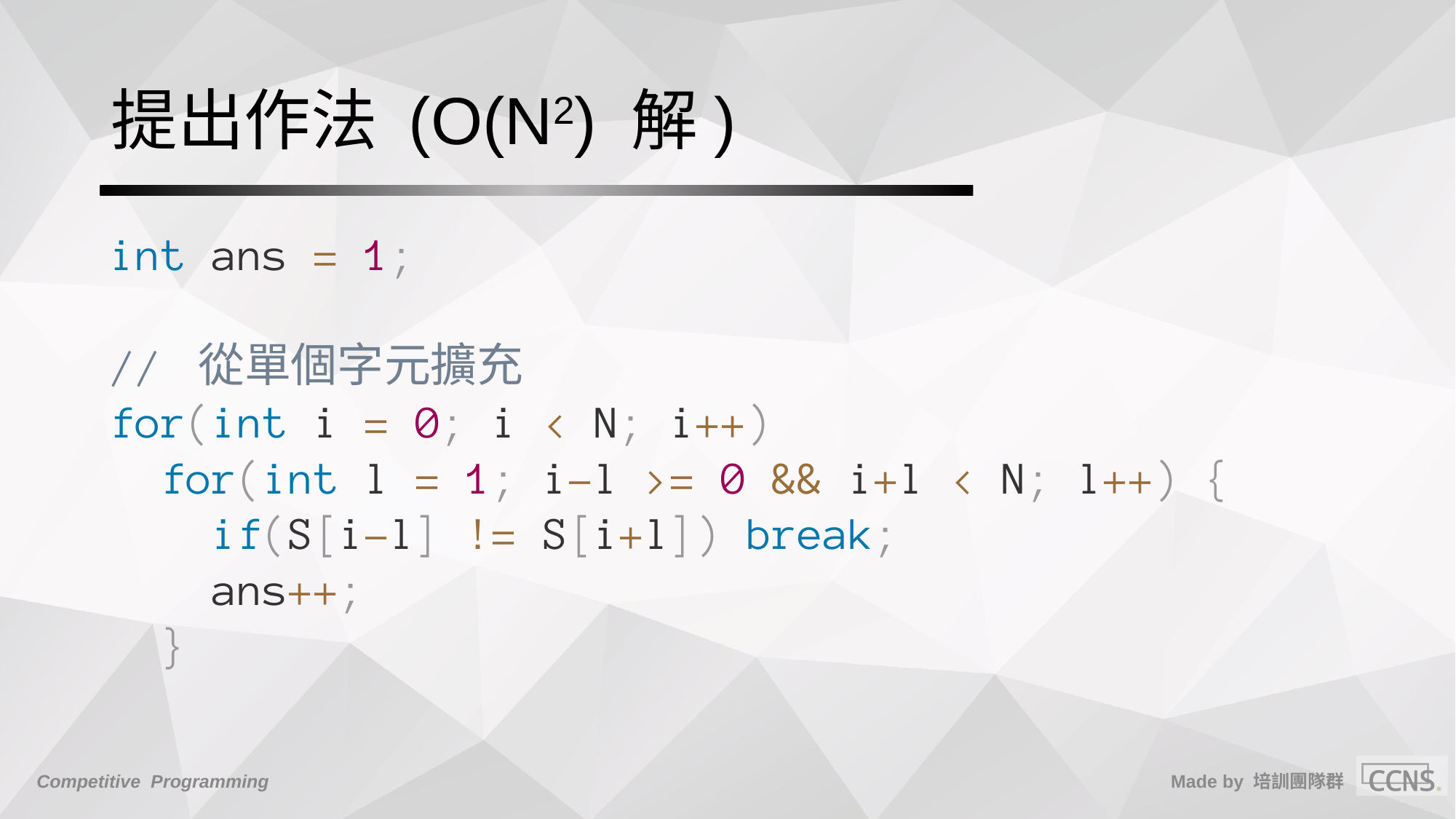

# 提出作法 (O(N2) 解)
int ans = 1;
// 從單個字元擴充
for(int i = 0; i < N; i++)
  for(int l = 1; i-l >= 0 && i+l < N; l++) {
    if(S[i-l] != S[i+l]) break;
    ans++;
  }